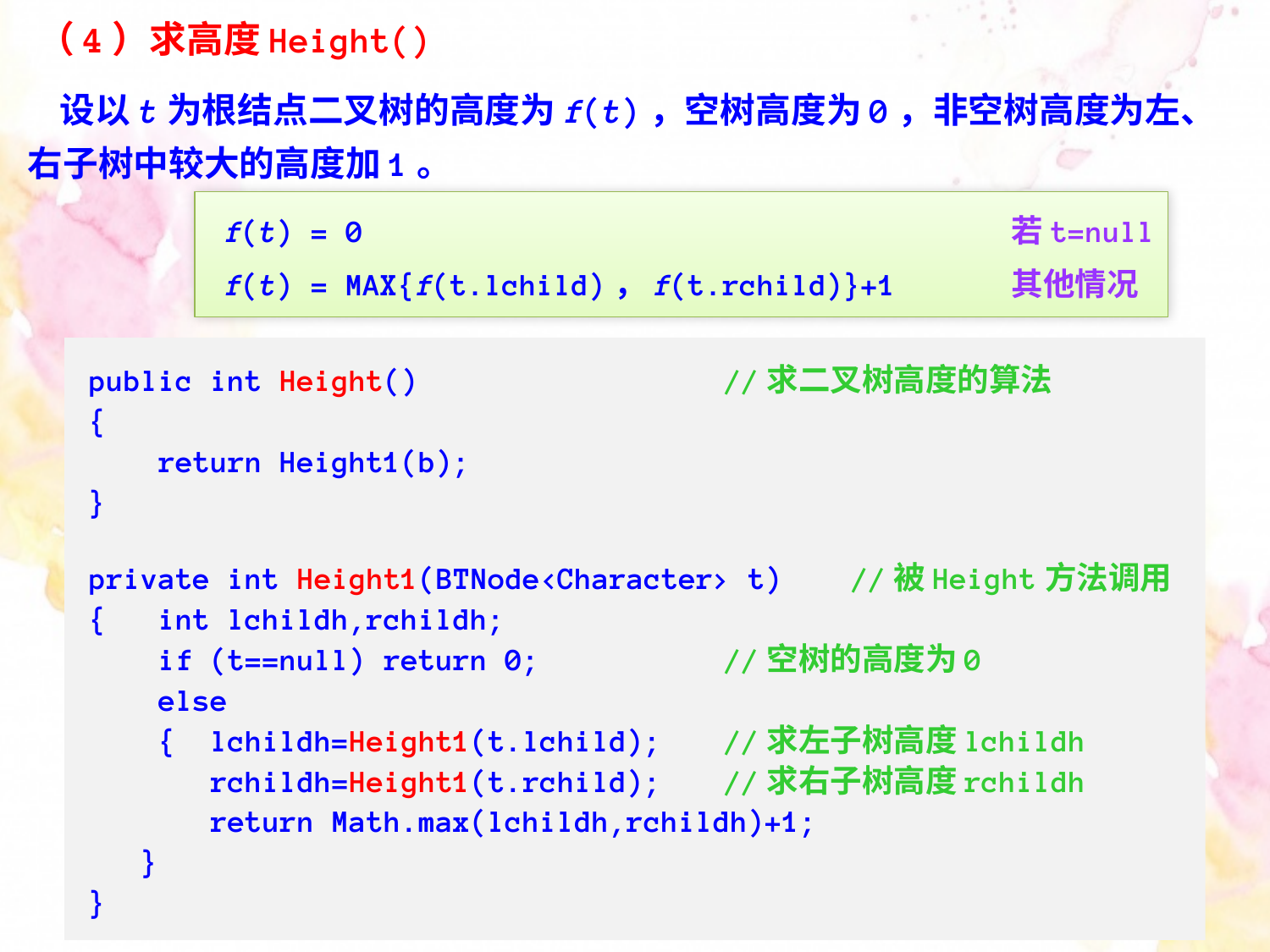

（4）求高度Height()
   设以t为根结点二叉树的高度为f(t)，空树高度为0，非空树高度为左、右子树中较大的高度加1。
f(t) = 0					 若t=null
f(t) = MAX{f(t.lchild)，f(t.rchild)}+1	 其他情况
public int Height()			//求二叉树高度的算法
{
    return Height1(b);
}
private int Height1(BTNode<Character> t)	//被Height方法调用
{   int lchildh,rchildh;
    if (t==null) return 0;		//空树的高度为0
    else
    {  lchildh=Height1(t.lchild);	//求左子树高度lchildh
       rchildh=Height1(t.rchild);	//求右子树高度rchildh
       return Math.max(lchildh,rchildh)+1;
   }
}